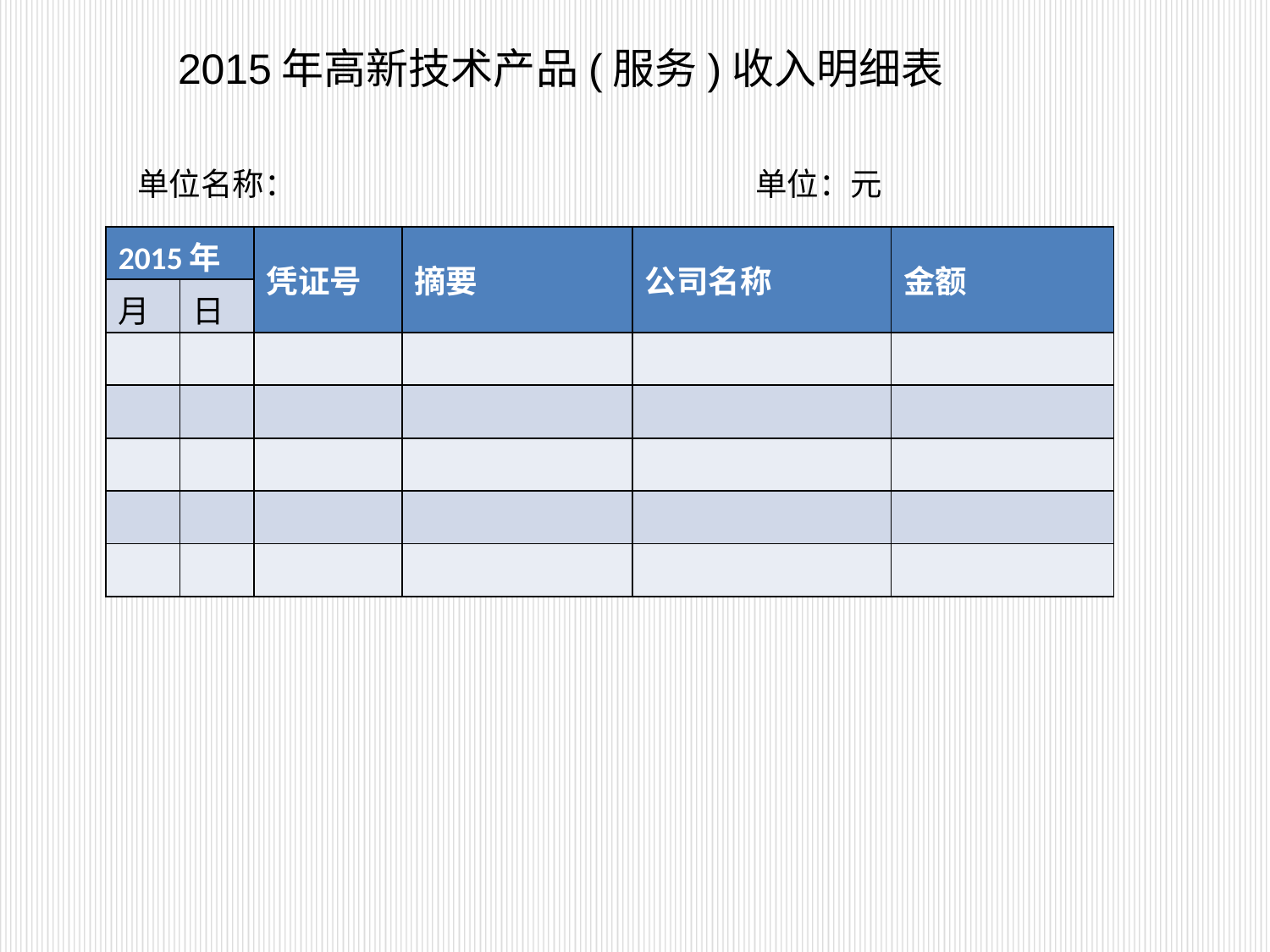

2015年高新技术产品(服务)收入明细表

单位名称：                                                                单位：元
| 2015年 |  | 凭证号 | 摘要 | 公司名称 | 金额 |
| --- | --- | --- | --- | --- | --- |
| 月 | 日 |  |  |  |  |
|  |  |  |  |  |  |
|  |  |  |  |  |  |
|  |  |  |  |  |  |
|  |  |  |  |  |  |
|  |  |  |  |  |  |